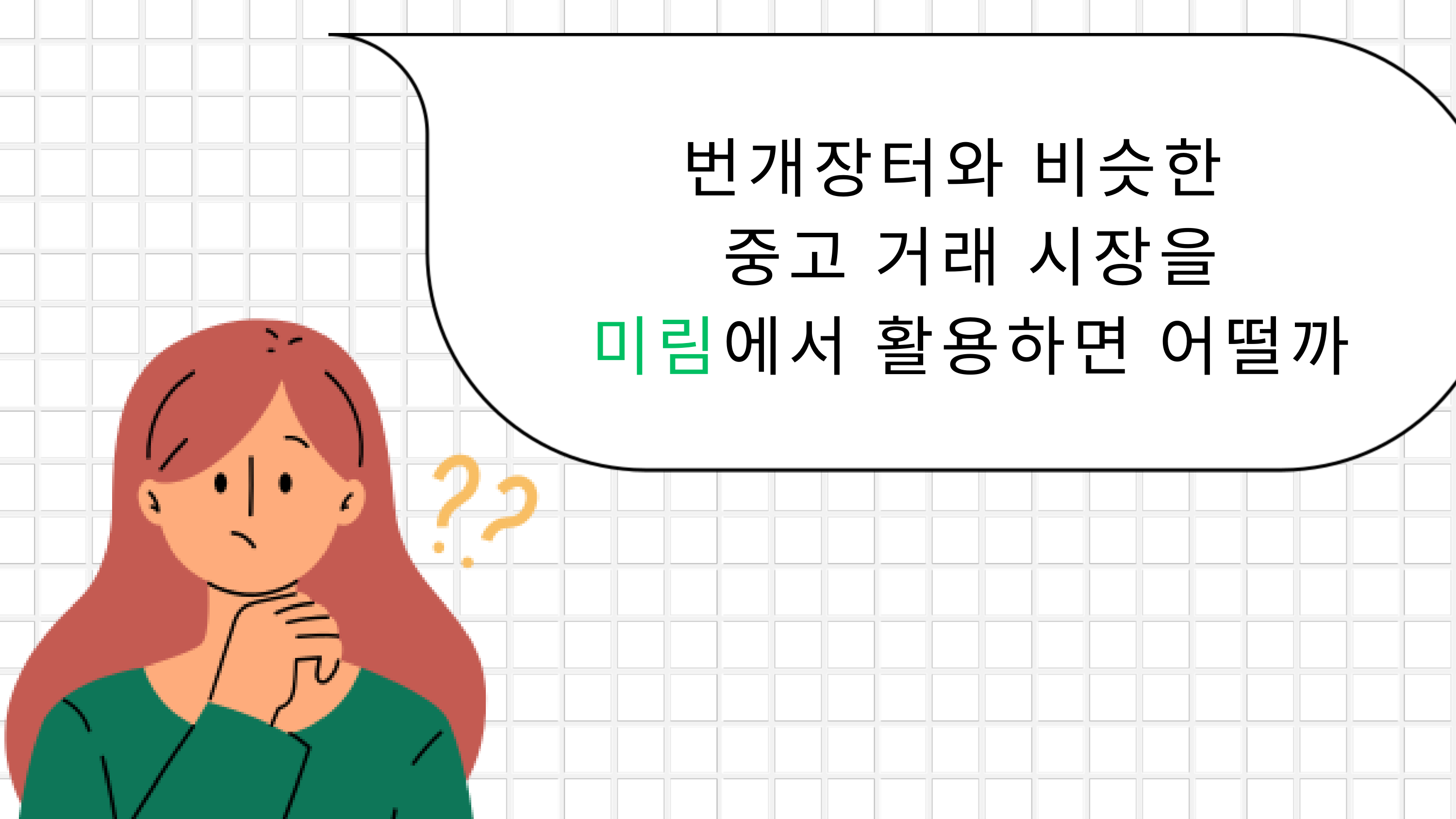

번개장터와 비슷한
 중고 거래 시장을
 미림에서 활용하면 어떨까